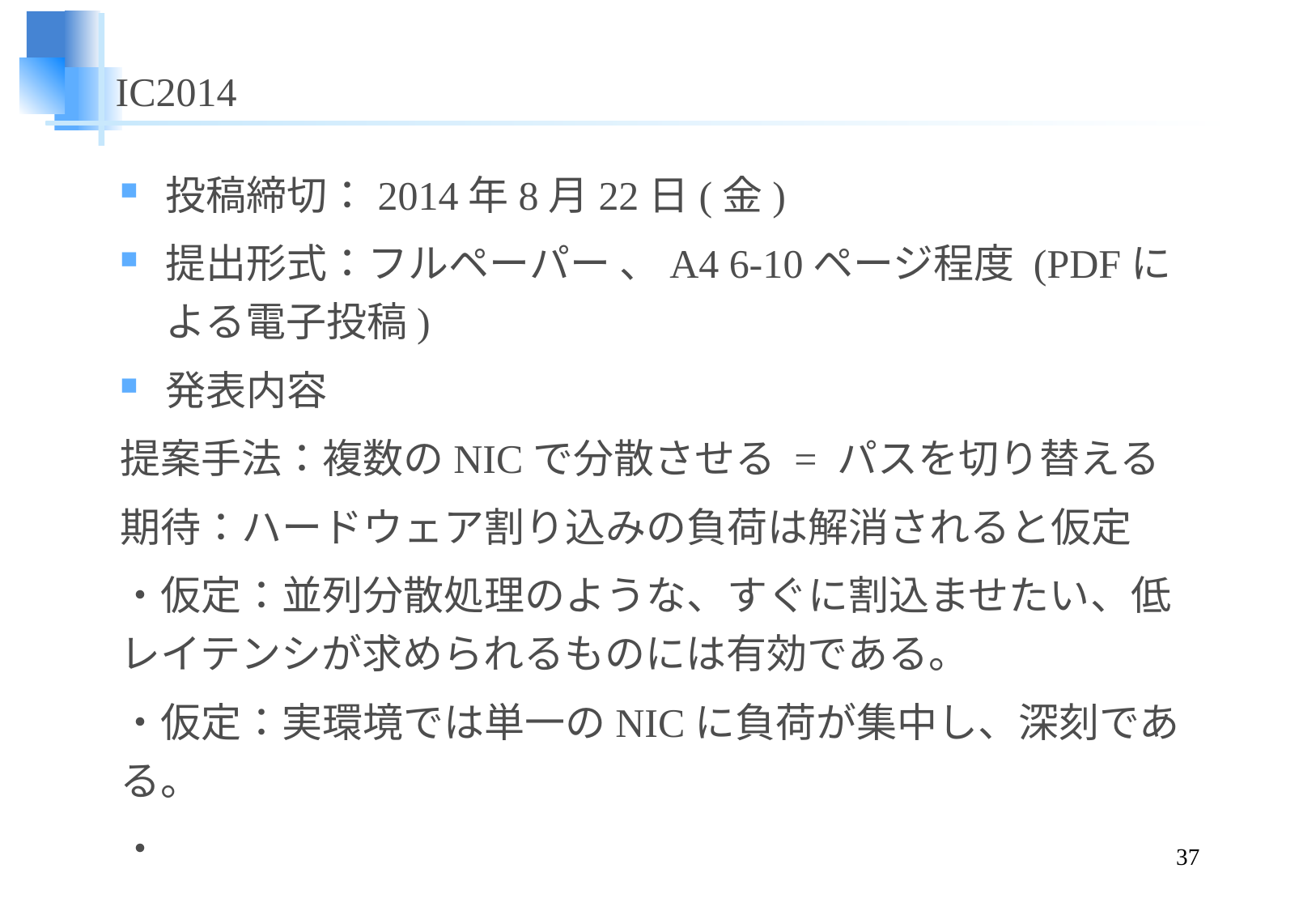

# IC2014
投稿締切：2014年8月22日(金)
提出形式：フルペーパー 、A4 6-10ページ程度 (PDFによる電子投稿)
発表内容
提案手法：複数のNICで分散させる = パスを切り替える
期待：ハードウェア割り込みの負荷は解消されると仮定
・仮定：並列分散処理のような、すぐに割込ませたい、低レイテンシが求められるものには有効である。
・仮定：実環境では単一のNICに負荷が集中し、深刻である。
・
37